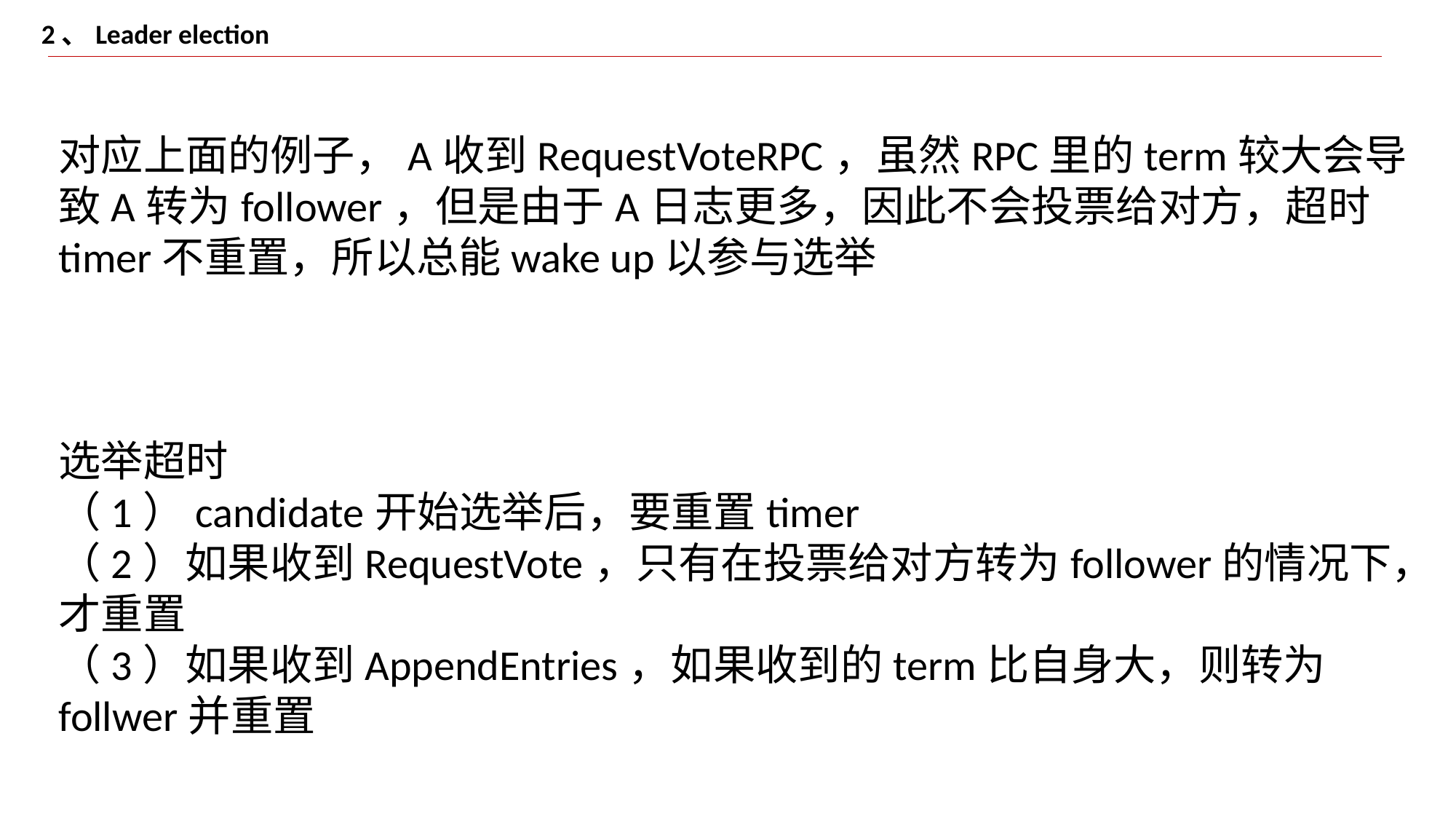

2、Leader election

对应上面的例子，A收到RequestVoteRPC，虽然RPC里的term较大会导致A转为follower，但是由于A日志更多，因此不会投票给对方，超时timer不重置，所以总能wake up以参与选举

选举超时
（1）candidate开始选举后，要重置timer
（2）如果收到RequestVote，只有在投票给对方转为follower的情况下，才重置
（3）如果收到AppendEntries，如果收到的term比自身大，则转为follwer并重置